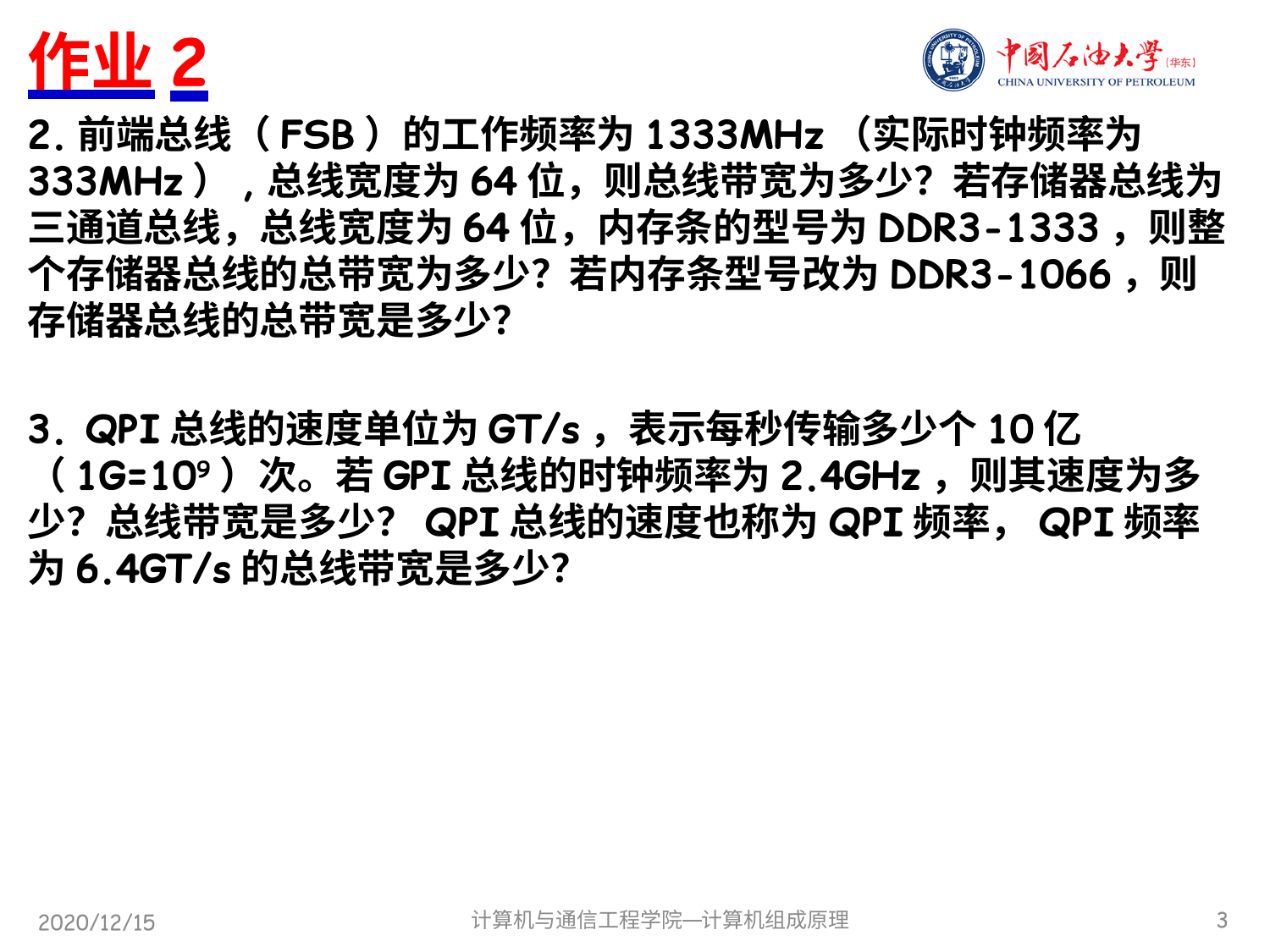

# 作业2
2.前端总线（FSB）的工作频率为1333MHz（实际时钟频率为333MHz）,总线宽度为64位，则总线带宽为多少？若存储器总线为三通道总线，总线宽度为64位，内存条的型号为DDR3-1333，则整个存储器总线的总带宽为多少？若内存条型号改为DDR3-1066，则存储器总线的总带宽是多少？

3. QPI总线的速度单位为GT/s，表示每秒传输多少个10亿（1G=109）次。若GPI总线的时钟频率为2.4GHz，则其速度为多少？总线带宽是多少？QPI总线的速度也称为QPI频率，QPI频率为6.4GT/s的总线带宽是多少？
计算机与通信工程学院—计算机组成原理
3
2020/12/15